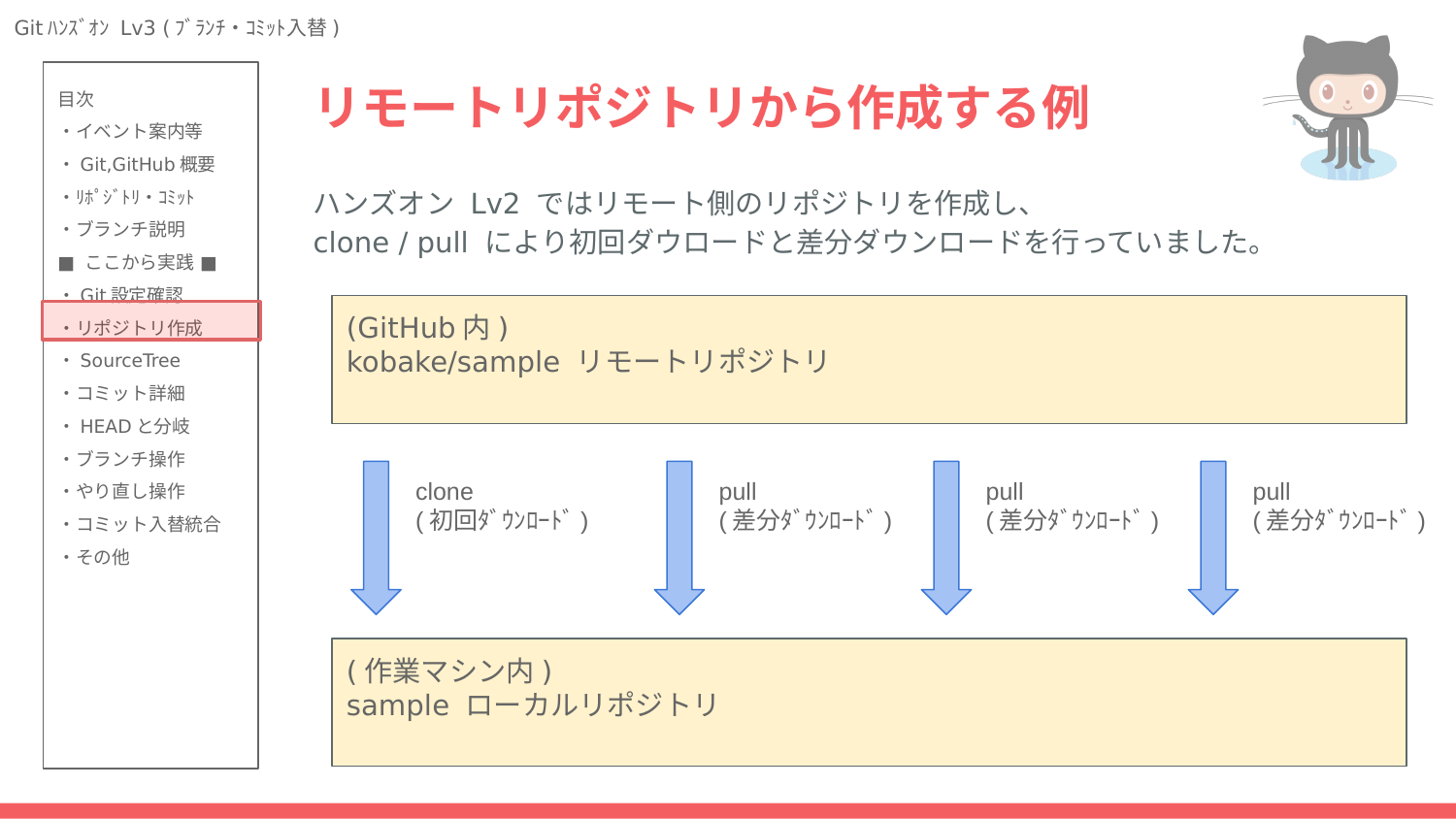

# リモートリポジトリから作成する例
ハンズオン Lv2 ではリモート側のリポジトリを作成し、
clone / pull により初回ダウロードと差分ダウンロードを行っていました。
(GitHub内)
kobake/sample リモートリポジトリ

clone
(初回ﾀﾞｳﾝﾛｰﾄﾞ)
pull
(差分ﾀﾞｳﾝﾛｰﾄﾞ)
pull
(差分ﾀﾞｳﾝﾛｰﾄﾞ)
pull
(差分ﾀﾞｳﾝﾛｰﾄﾞ)

(作業マシン内)
sample ローカルリポジトリ